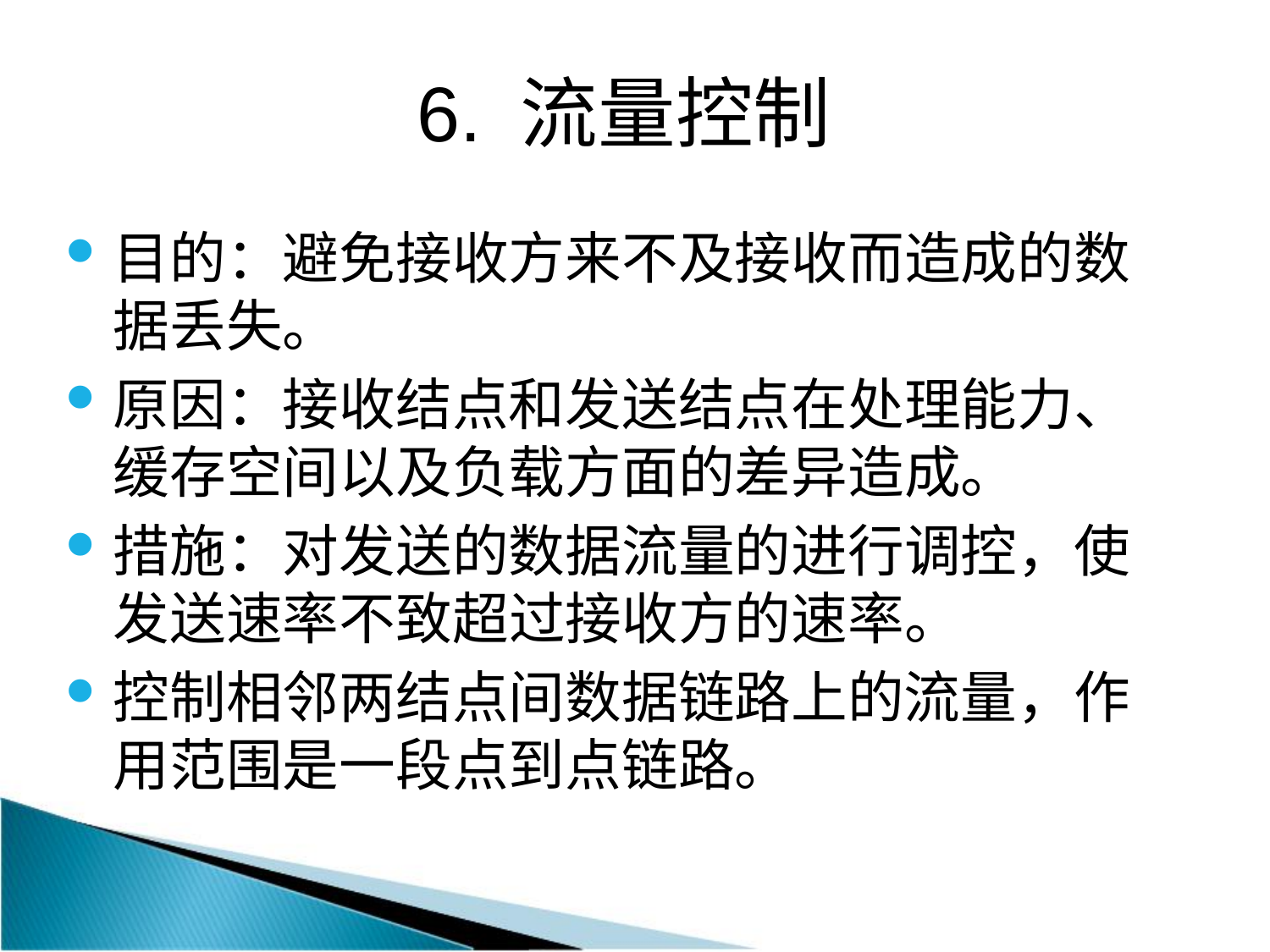

流量控制
目的：避免接收方来不及接收而造成的数据丢失。
原因：接收结点和发送结点在处理能力、缓存空间以及负载方面的差异造成。
措施：对发送的数据流量的进行调控，使发送速率不致超过接收方的速率。
控制相邻两结点间数据链路上的流量，作用范围是一段点到点链路。